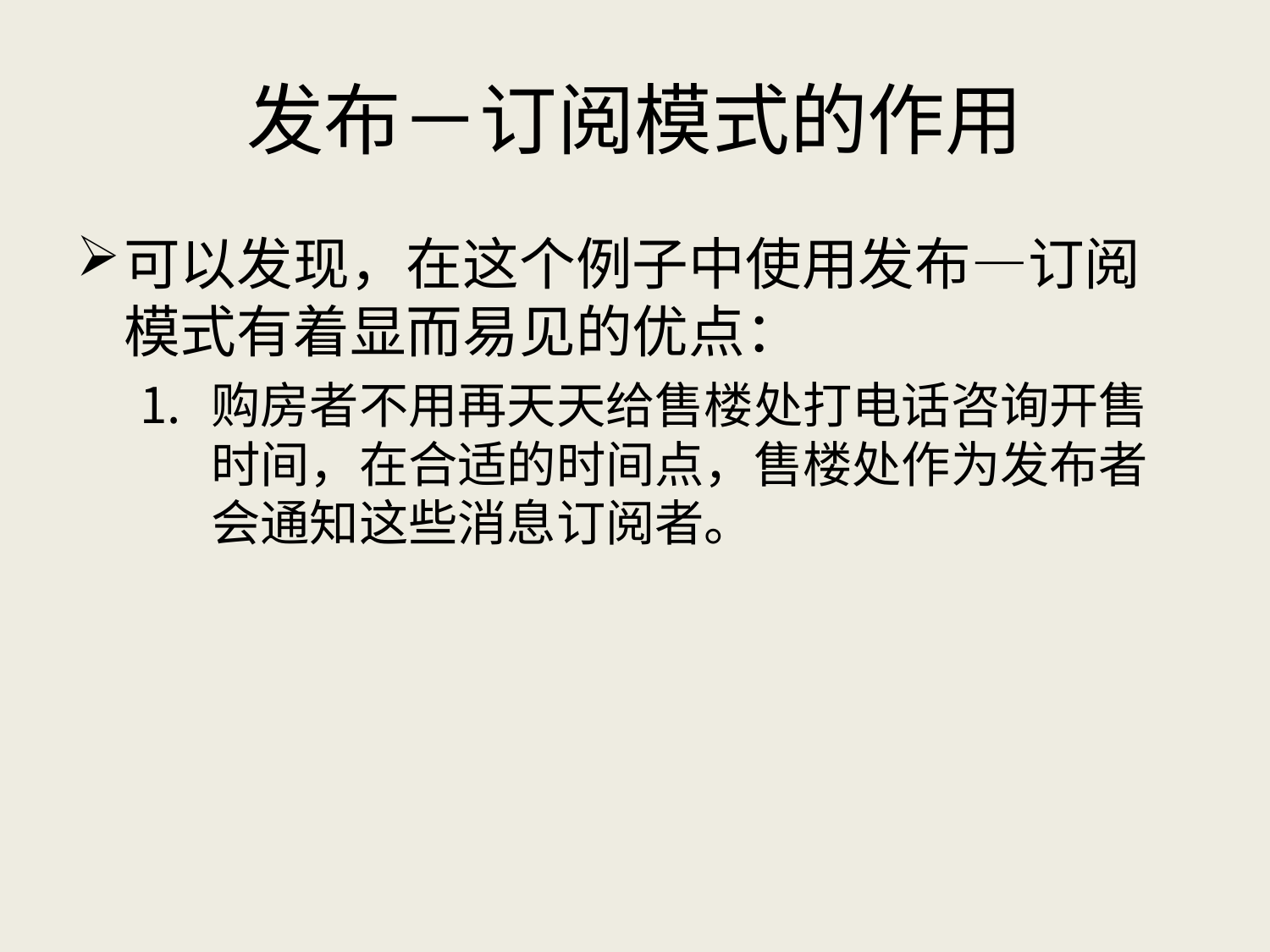

# 发布－订阅模式的作用
可以发现，在这个例子中使用发布—订阅模式有着显而易见的优点：
购房者不用再天天给售楼处打电话咨询开售时间，在合适的时间点，售楼处作为发布者会通知这些消息订阅者。